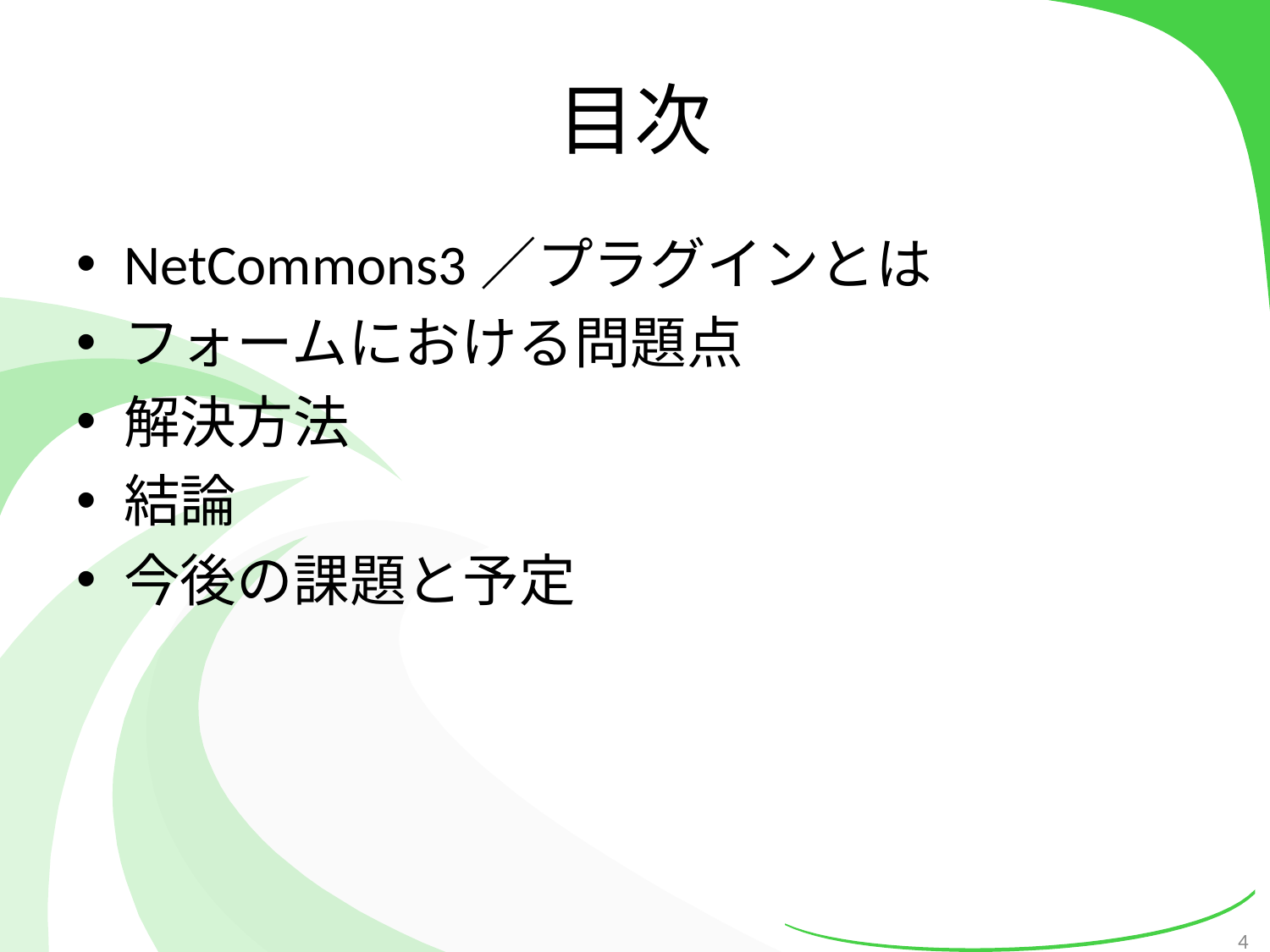

# 目次
NetCommons3／プラグインとは
フォームにおける問題点
解決方法
結論
今後の課題と予定
4